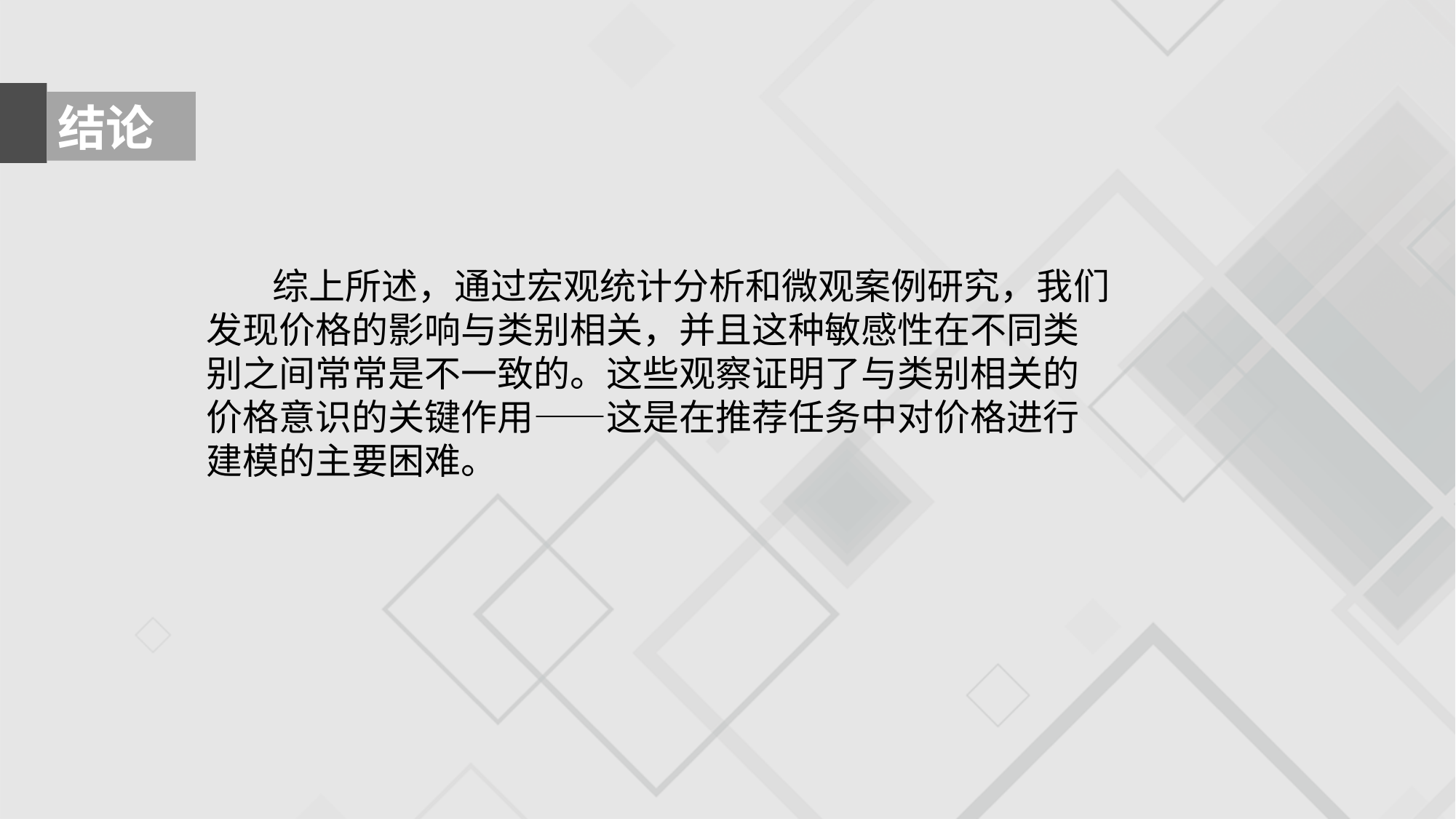

结论
       综上所述，通过宏观统计分析和微观案例研究，我们发现价格的影响与类别相关，并且这种敏感性在不同类别之间常常是不一致的。这些观察证明了与类别相关的价格意识的关键作用——这是在推荐任务中对价格进行建模的主要困难。